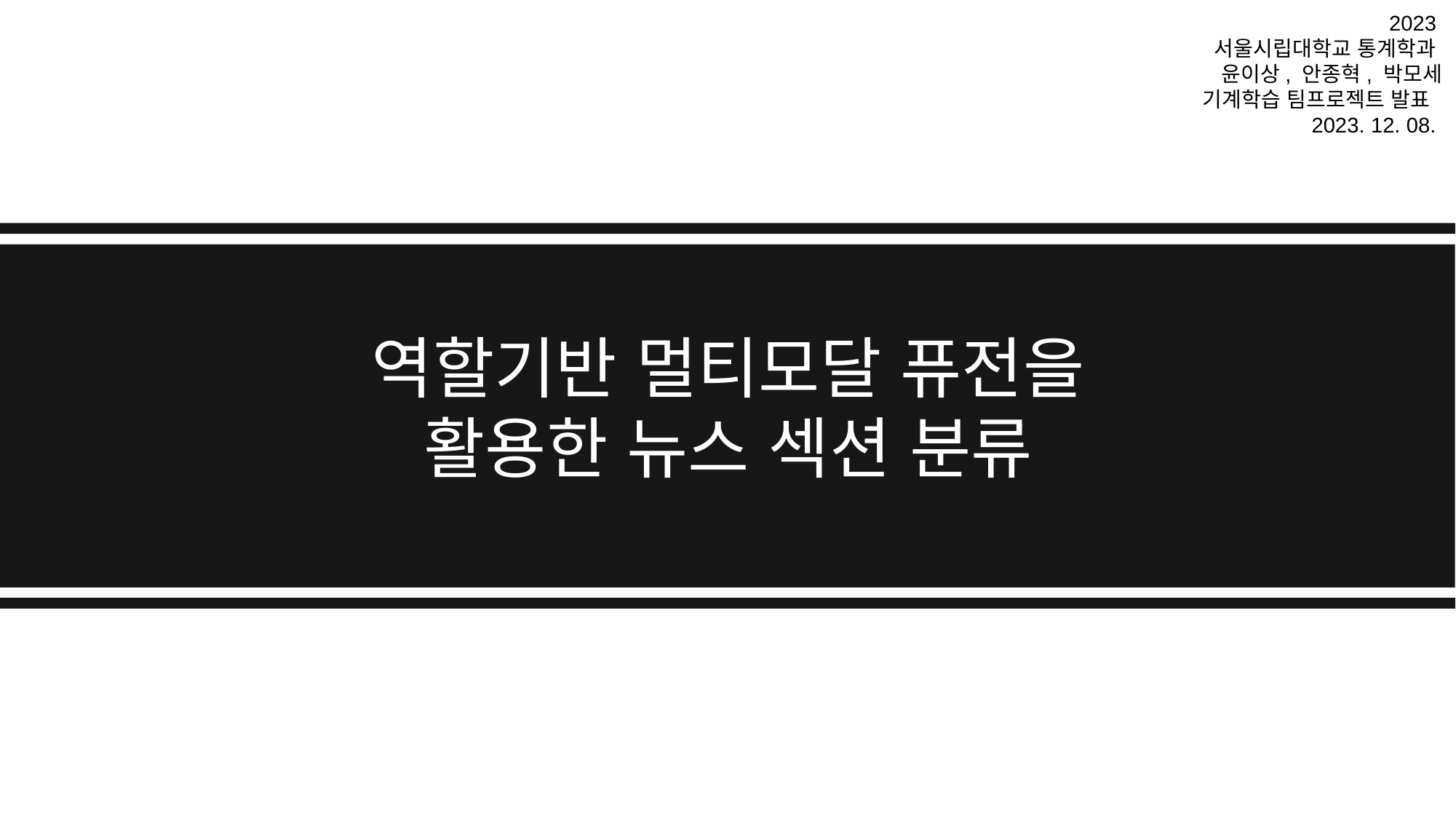

2023
서울시립대학교 통계학과
윤이상, 안종혁, 박모세
기계학습 팀프로젝트 발표
2023. 12. 08.

역할기반 멀티모달 퓨전을
활용한 뉴스 섹션 분류